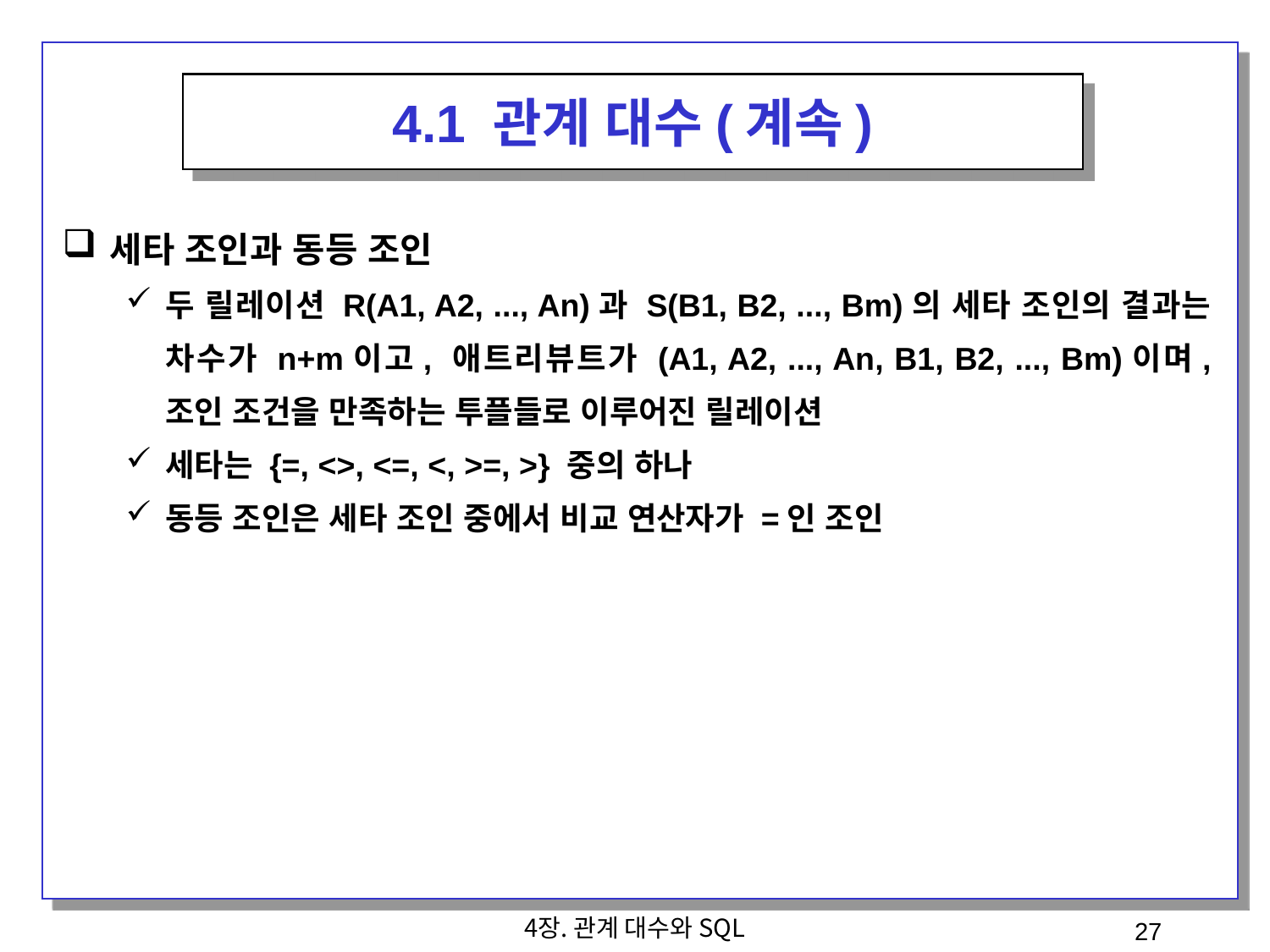

4.1 관계 대수(계속)
세타 조인과 동등 조인
두 릴레이션 R(A1, A2, ..., An)과 S(B1, B2, ..., Bm)의 세타 조인의 결과는 차수가 n+m이고, 애트리뷰트가 (A1, A2, ..., An, B1, B2, ..., Bm)이며, 조인 조건을 만족하는 투플들로 이루어진 릴레이션
세타는 {=, <>, <=, <, >=, >} 중의 하나
동등 조인은 세타 조인 중에서 비교 연산자가 =인 조인

4장. 관계 대수와 SQL
27